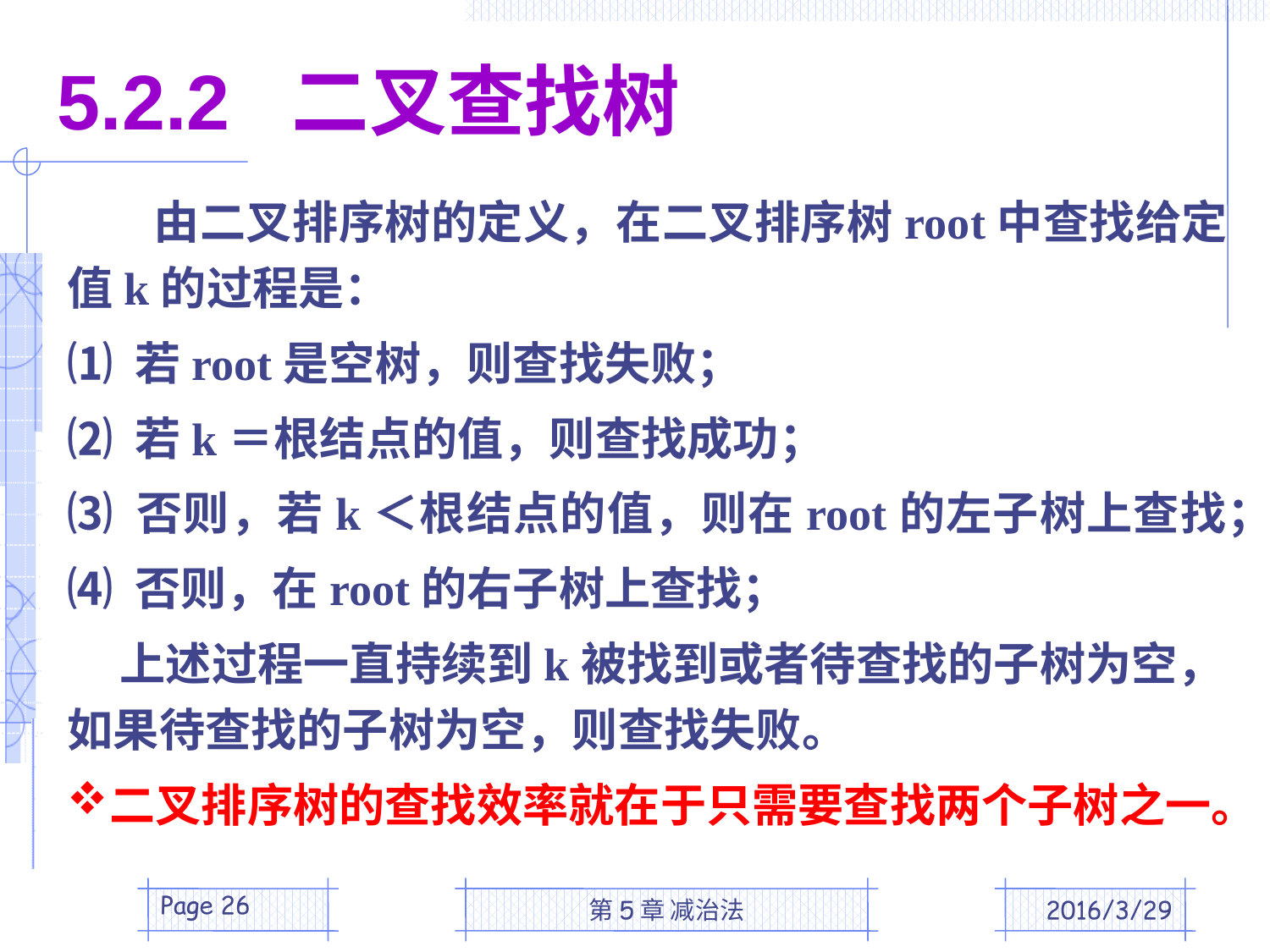

5.2.2  二叉查找树
       由二叉排序树的定义，在二叉排序树root中查找给定值k的过程是：
⑴ 若root是空树，则查找失败；
⑵ 若k＝根结点的值，则查找成功；
⑶ 否则，若k＜根结点的值，则在root的左子树上查找；
⑷ 否则，在root的右子树上查找；
    上述过程一直持续到k被找到或者待查找的子树为空，如果待查找的子树为空，则查找失败。
二叉排序树的查找效率就在于只需要查找两个子树之一。
Page 26
第5章 减治法
2016/3/29